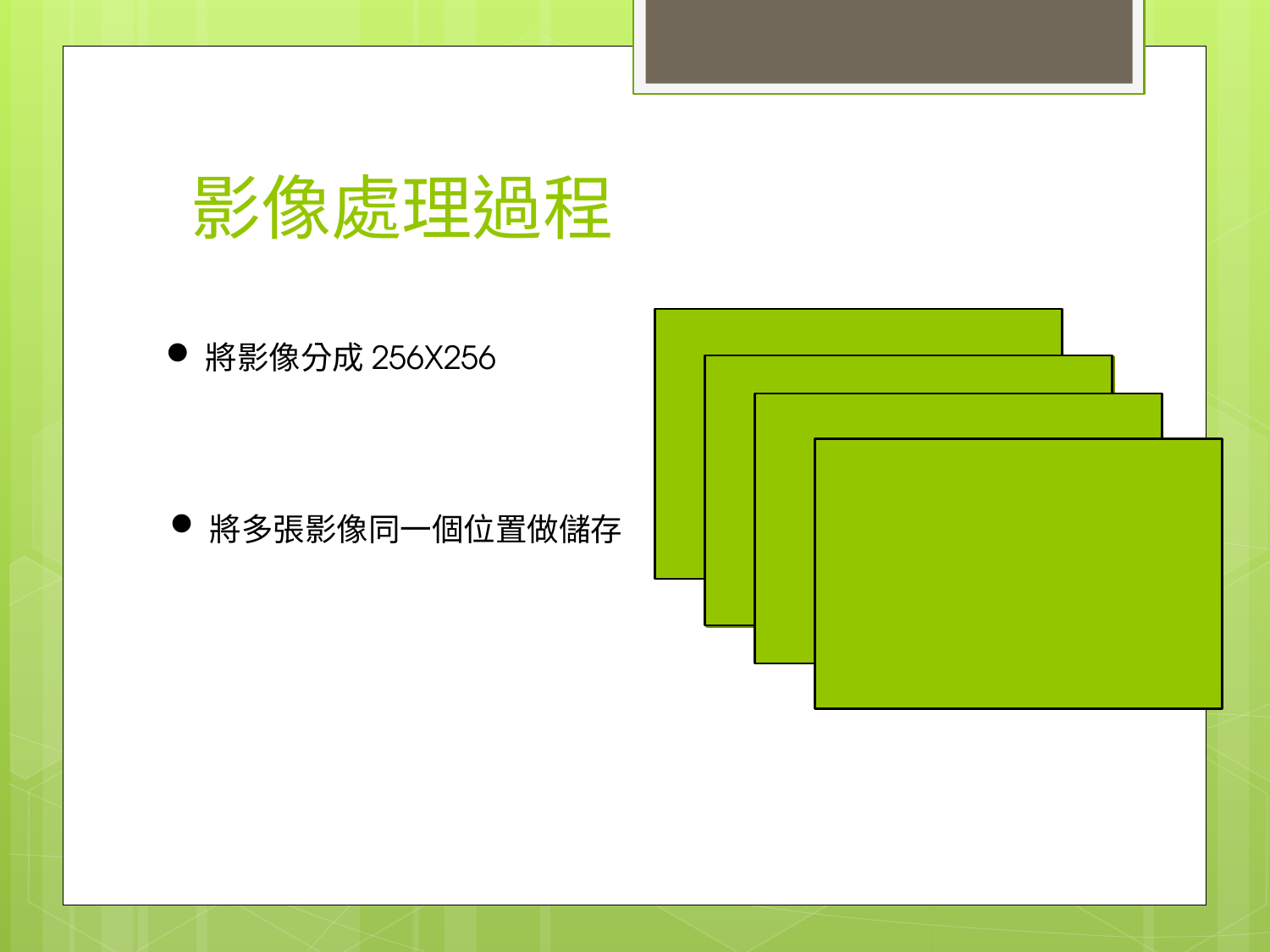

# 影像處理過程

將影像分成256X256
…

2
256

1

2

.
.
.
將多張影像同一個位置做儲存
256